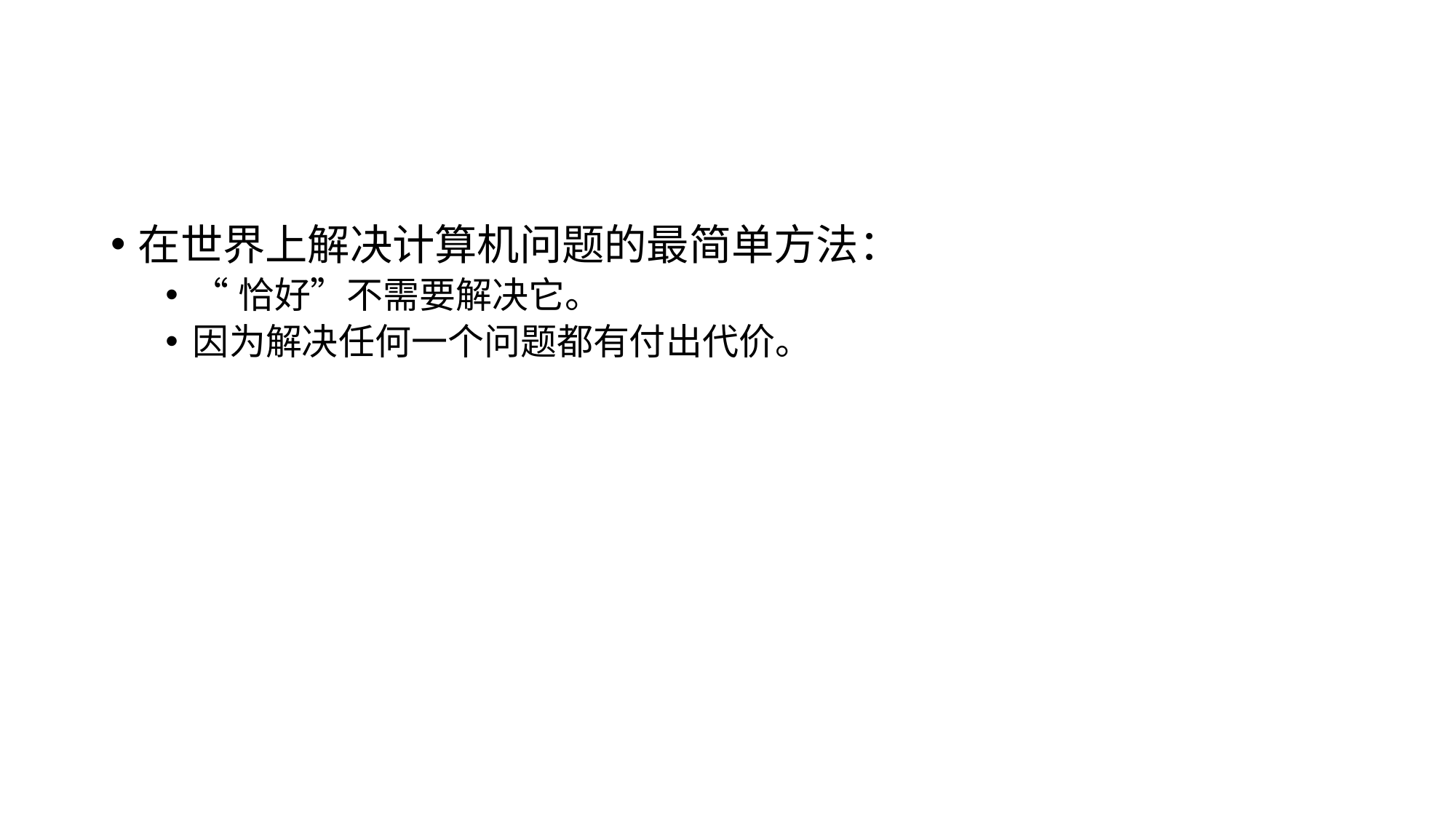

#
在世界上解决计算机问题的最简单方法：
“恰好”不需要解决它。
因为解决任何一个问题都有付出代价。